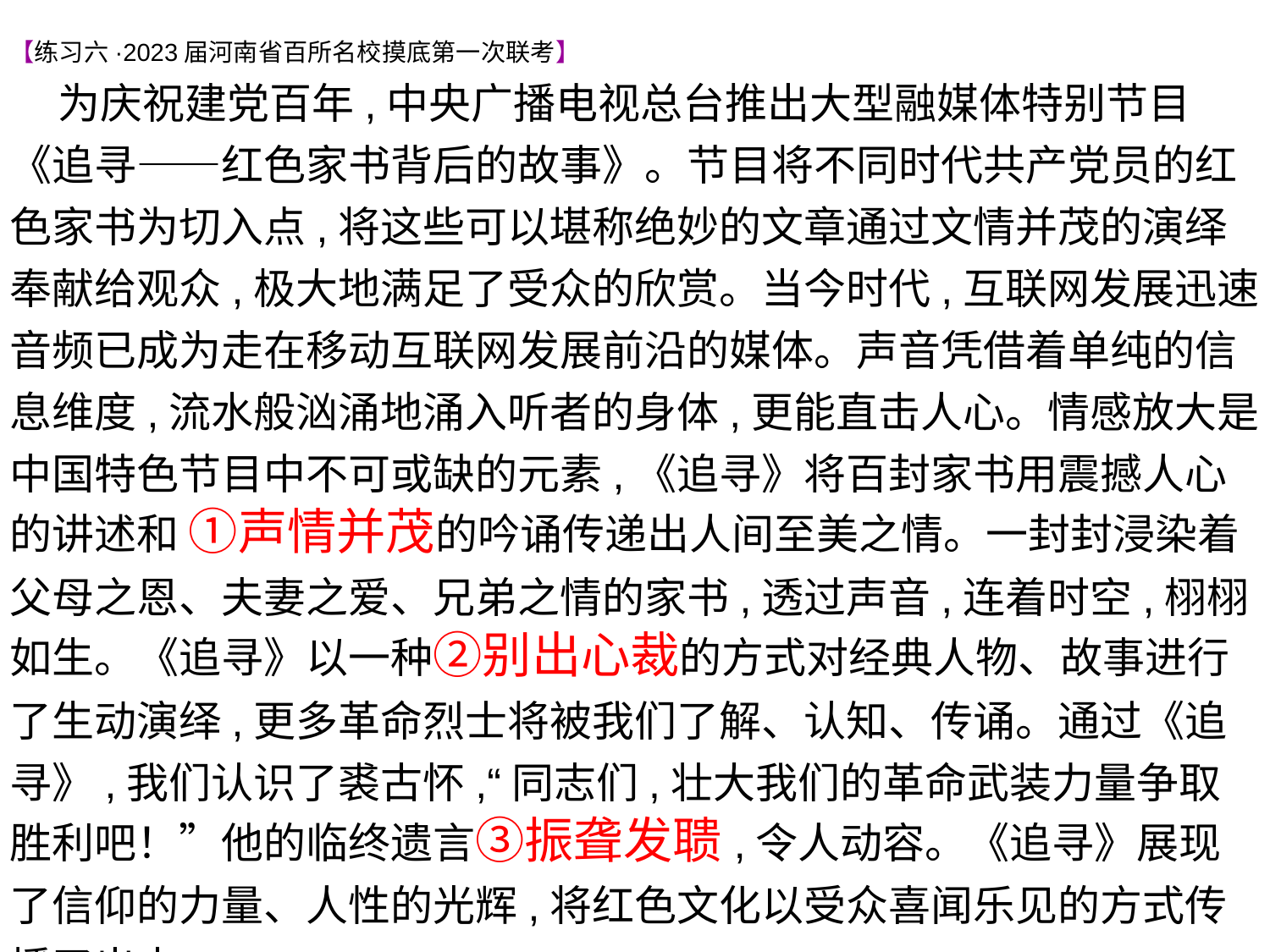

【练习六·2023届河南省百所名校摸底第一次联考】
    为庆祝建党百年,中央广播电视总台推出大型融媒体特别节目《追寻——红色家书背后的故事》。节目将不同时代共产党员的红色家书为切入点,将这些可以堪称绝妙的文章通过文情并茂的演绎奉献给观众,极大地满足了受众的欣赏。当今时代,互联网发展迅速,音频已成为走在移动互联网发展前沿的媒体。声音凭借着单纯的信息维度,流水般汹涌地涌入听者的身体,更能直击人心。情感放大是中国特色节目中不可或缺的元素,《追寻》将百封家书用震撼人心的讲述和 ①声情并茂的吟诵传递出人间至美之情。一封封浸染着父母之恩、夫妻之爱、兄弟之情的家书,透过声音,连着时空,栩栩如生。《追寻》以一种②别出心裁的方式对经典人物、故事进行了生动演绎,更多革命烈士将被我们了解、认知、传诵。通过《追寻》,我们认识了裘古怀,“同志们,壮大我们的革命武装力量争取胜利吧！”他的临终遗言③振聋发聩,令人动容。《追寻》展现了信仰的力量、人性的光辉,将红色文化以受众喜闻乐见的方式传播了出去。